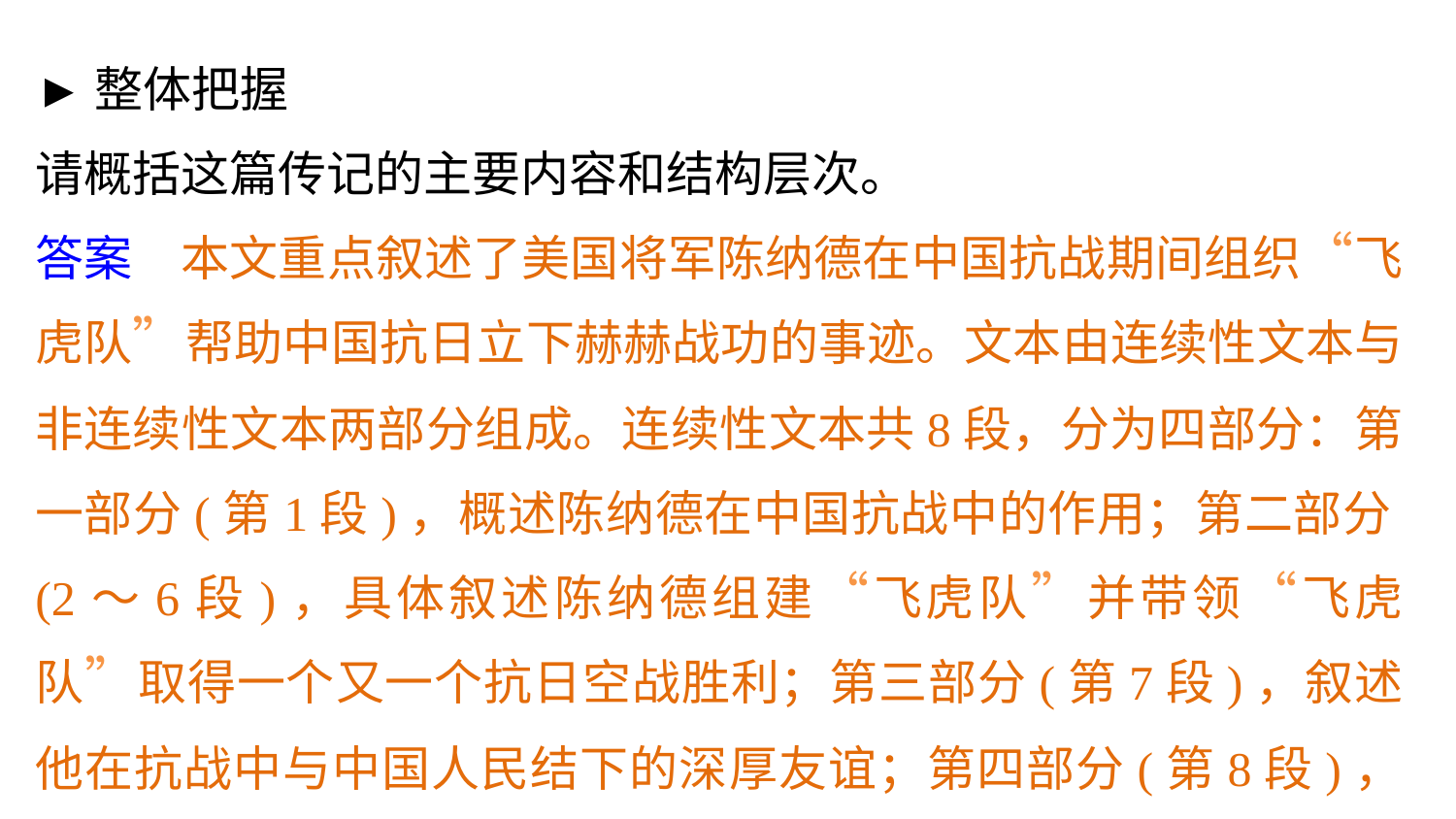

►整体把握
请概括这篇传记的主要内容和结构层次。
答案　本文重点叙述了美国将军陈纳德在中国抗战期间组织“飞虎队”帮助中国抗日立下赫赫战功的事迹。文本由连续性文本与非连续性文本两部分组成。连续性文本共8段，分为四部分：第一部分(第1段)，概述陈纳德在中国抗战中的作用；第二部分(2～6段)，具体叙述陈纳德组建“飞虎队”并带领“飞虎队”取得一个又一个抗日空战胜利；第三部分(第7段)，叙述他在抗战中与中国人民结下的深厚友谊；第四部分(第8段)，交代陈纳德将军去世。